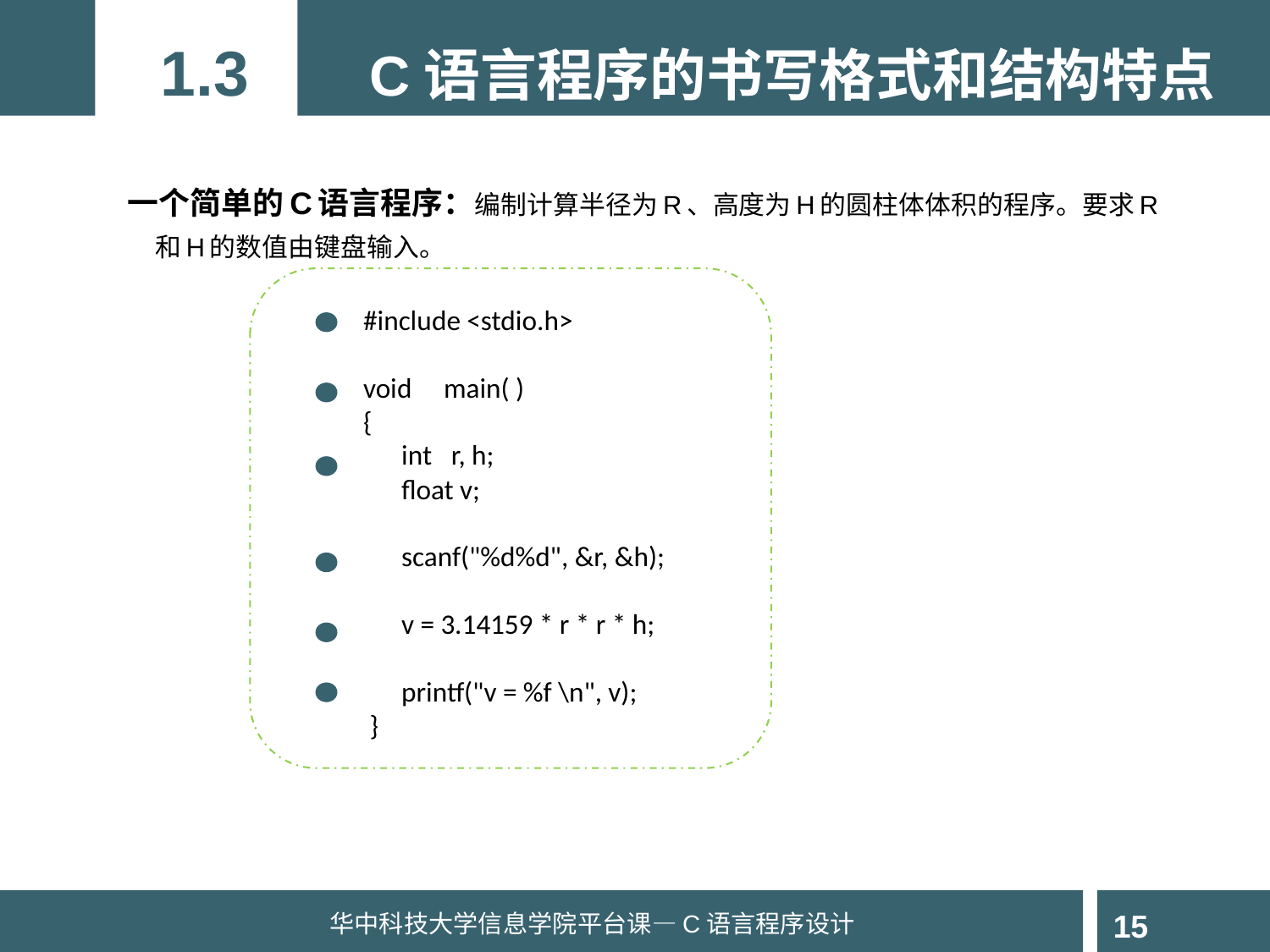

1.3
C语言程序的书写格式和结构特点
一个简单的C语言程序：编制计算半径为R、高度为H的圆柱体体积的程序。要求R和H的数值由键盘输入。

#include <stdio.h>

void     main( )
{
      int   r, h;
      float v;

      scanf("%d%d", &r, &h);

      v = 3.14159 * r * r * h;

      printf("v = %f \n", v);
 }